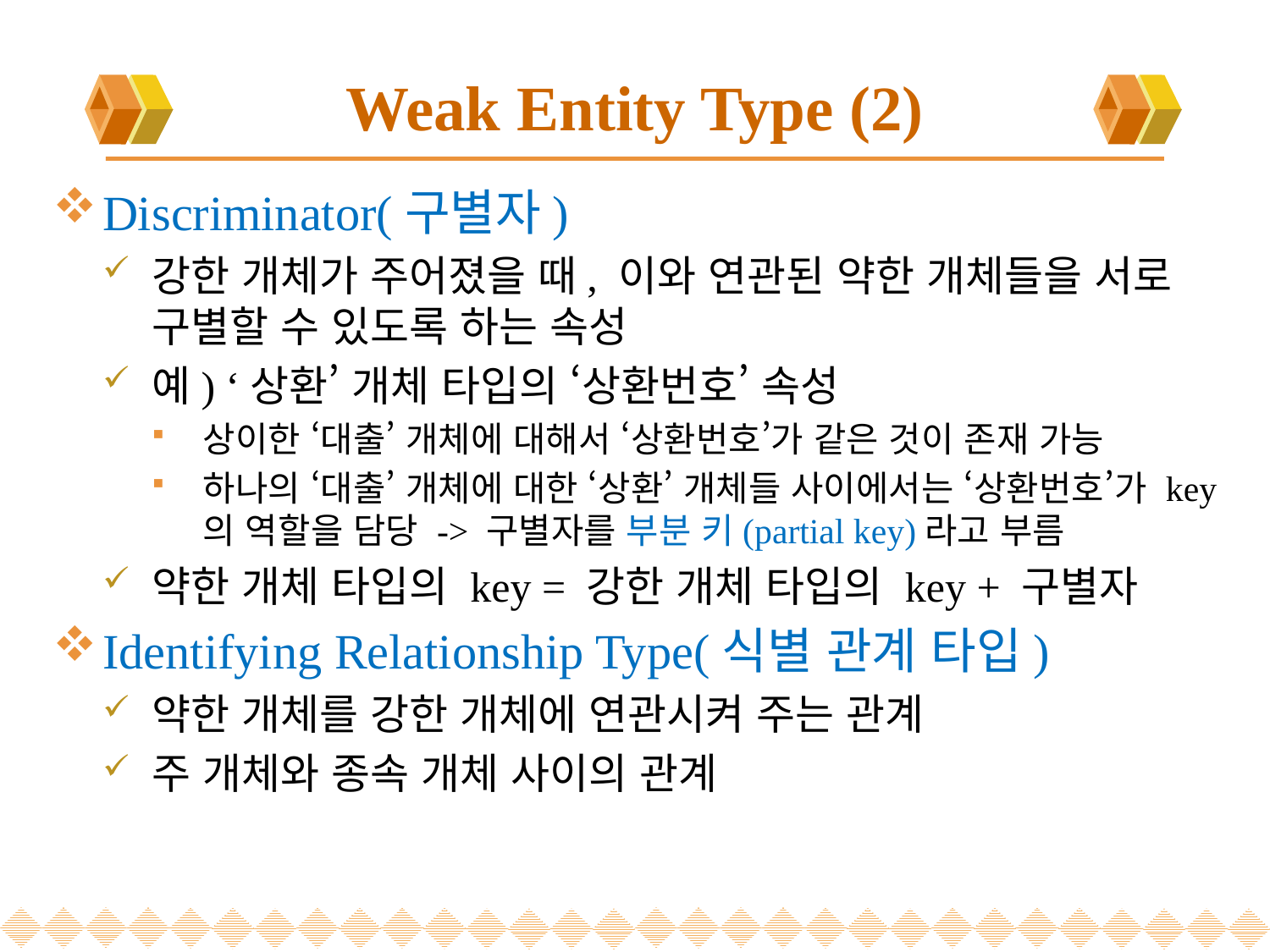

# Weak Entity Type (2)
Discriminator(구별자)
강한 개체가 주어졌을 때, 이와 연관된 약한 개체들을 서로 구별할 수 있도록 하는 속성
예) ‘상환’ 개체 타입의 ‘상환번호’ 속성
상이한 ‘대출’ 개체에 대해서 ‘상환번호’가 같은 것이 존재 가능
하나의 ‘대출’ 개체에 대한 ‘상환’ 개체들 사이에서는 ‘상환번호’가 key의 역할을 담당 -> 구별자를 부분 키(partial key)라고 부름
약한 개체 타입의 key = 강한 개체 타입의 key + 구별자
Identifying Relationship Type(식별 관계 타입)
약한 개체를 강한 개체에 연관시켜 주는 관계
주 개체와 종속 개체 사이의 관계